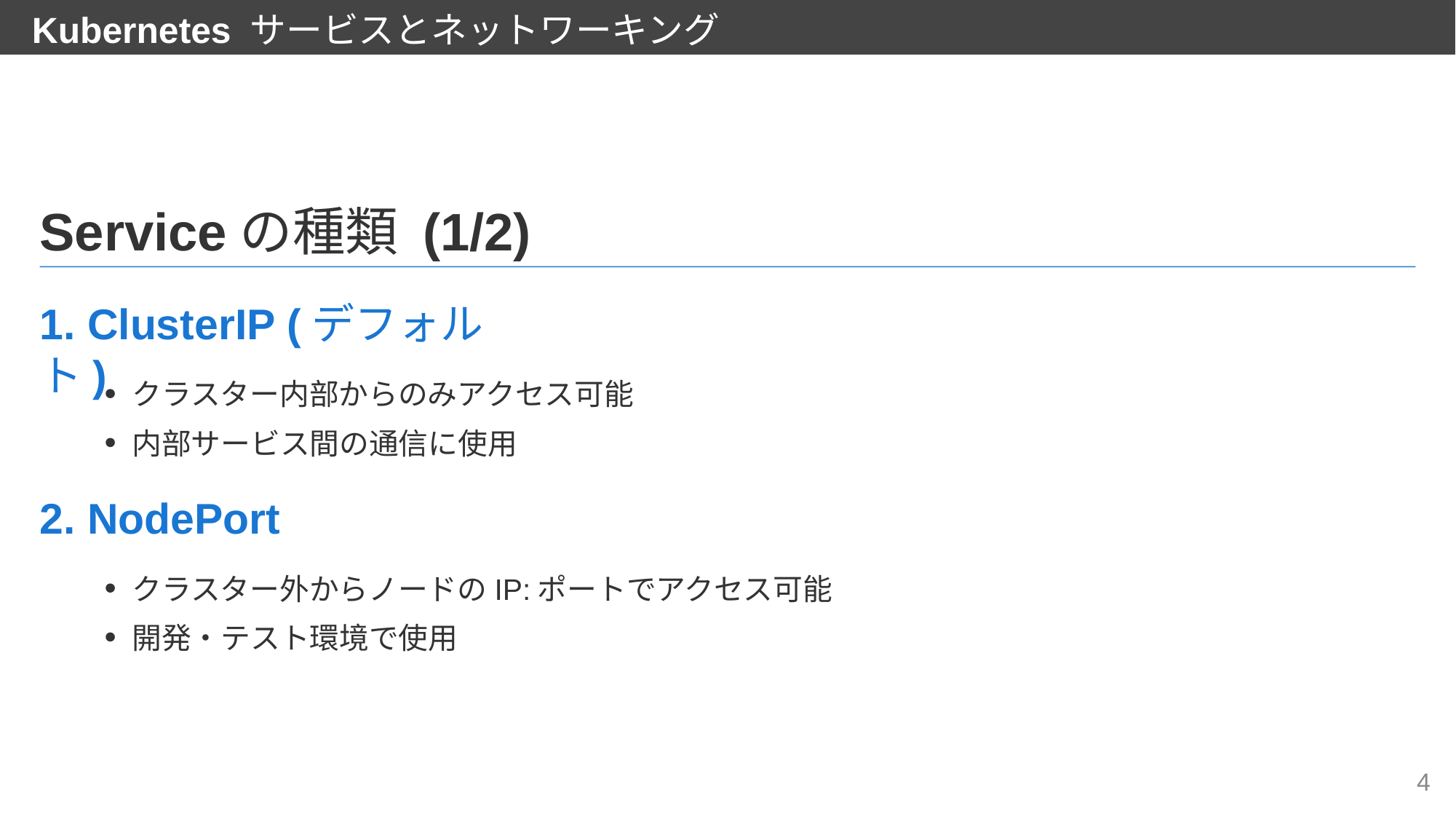

Kubernetes サービスとネットワーキング
Serviceの種類 (1/2)

1. ClusterIP (デフォルト)
クラスター内部からのみアクセス可能

内部サービス間の通信に使⽤

2. NodePort
クラスター外からノードのIP:ポートでアクセス可能

開発‧テスト環境で使⽤

4